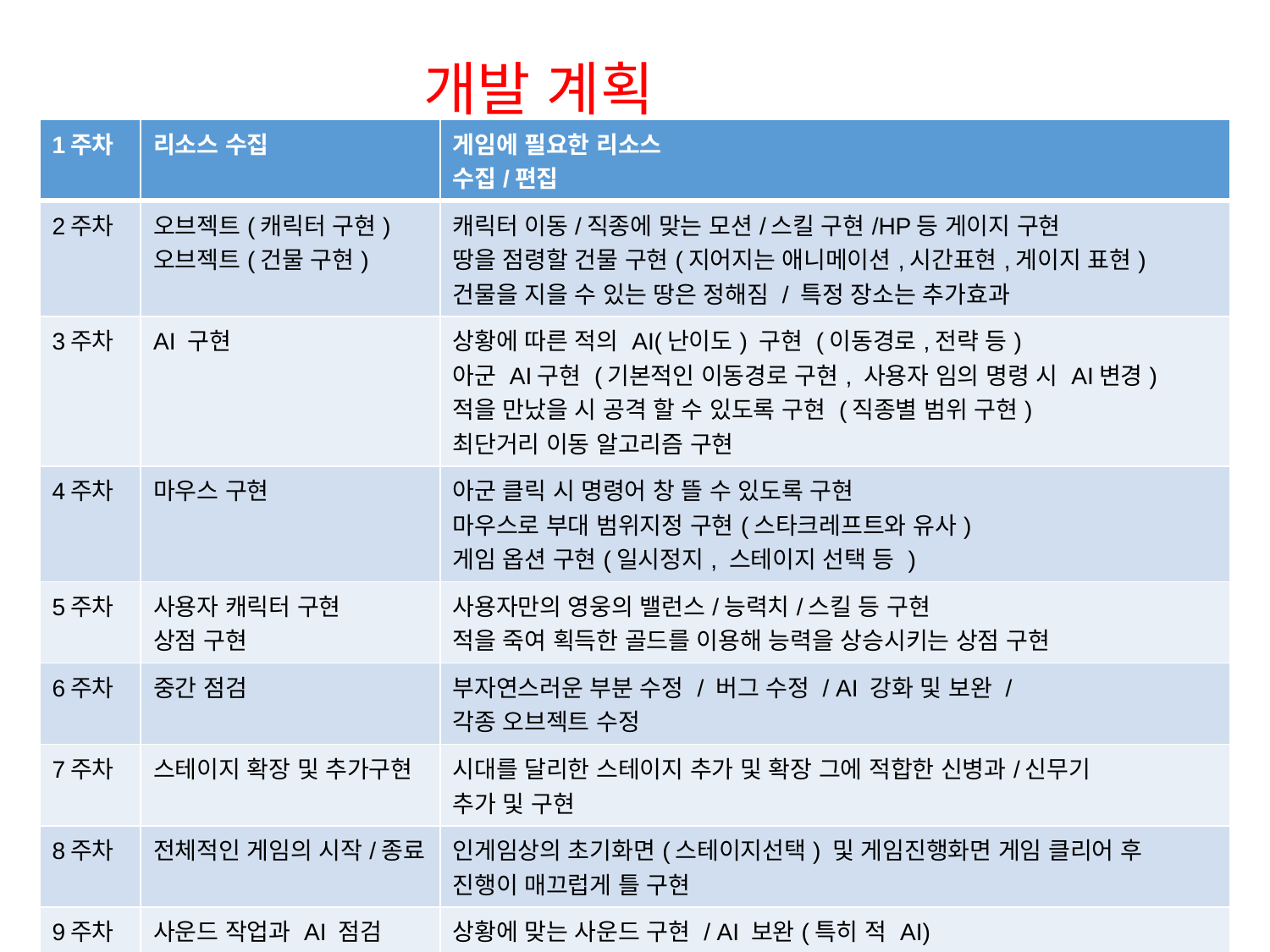

# 개발 계획
| 1주차 | 리소스 수집 | 게임에 필요한 리소스 수집/편집 |
| --- | --- | --- |
| 2주차 | 오브젝트(캐릭터 구현) 오브젝트(건물 구현) | 캐릭터 이동/직종에 맞는 모션/스킬 구현/HP등 게이지 구현 땅을 점령할 건물 구현(지어지는 애니메이션,시간표현,게이지 표현) 건물을 지을 수 있는 땅은 정해짐 / 특정 장소는 추가효과 |
| 3주차 | AI 구현 | 상황에 따른 적의 AI(난이도) 구현 (이동경로,전략 등) 아군 AI구현 (기본적인 이동경로 구현, 사용자 임의 명령 시 AI변경) 적을 만났을 시 공격 할 수 있도록 구현 (직종별 범위 구현) 최단거리 이동 알고리즘 구현 |
| 4주차 | 마우스 구현 | 아군 클릭 시 명령어 창 뜰 수 있도록 구현 마우스로 부대 범위지정 구현(스타크레프트와 유사) 게임 옵션 구현(일시정지, 스테이지 선택 등 ) |
| 5주차 | 사용자 캐릭터 구현 상점 구현 | 사용자만의 영웅의 밸런스/능력치/스킬 등 구현 적을 죽여 획득한 골드를 이용해 능력을 상승시키는 상점 구현 |
| 6주차 | 중간 점검 | 부자연스러운 부분 수정 / 버그 수정 / AI 강화 및 보완 / 각종 오브젝트 수정 |
| 7주차 | 스테이지 확장 및 추가구현 | 시대를 달리한 스테이지 추가 및 확장 그에 적합한 신병과/신무기 추가 및 구현 |
| 8주차 | 전체적인 게임의 시작/종료 | 인게임상의 초기화면(스테이지선택) 및 게임진행화면 게임 클리어 후 진행이 매끄럽게 틀 구현 |
| 9주차 | 사운드 작업과 AI 점검 | 상황에 맞는 사운드 구현 / AI 보완(특히 적 AI) |
| 10주차 | 마무리 | 진행상황에 맞는 마무리 작업 및 전체적인 보완작업 |